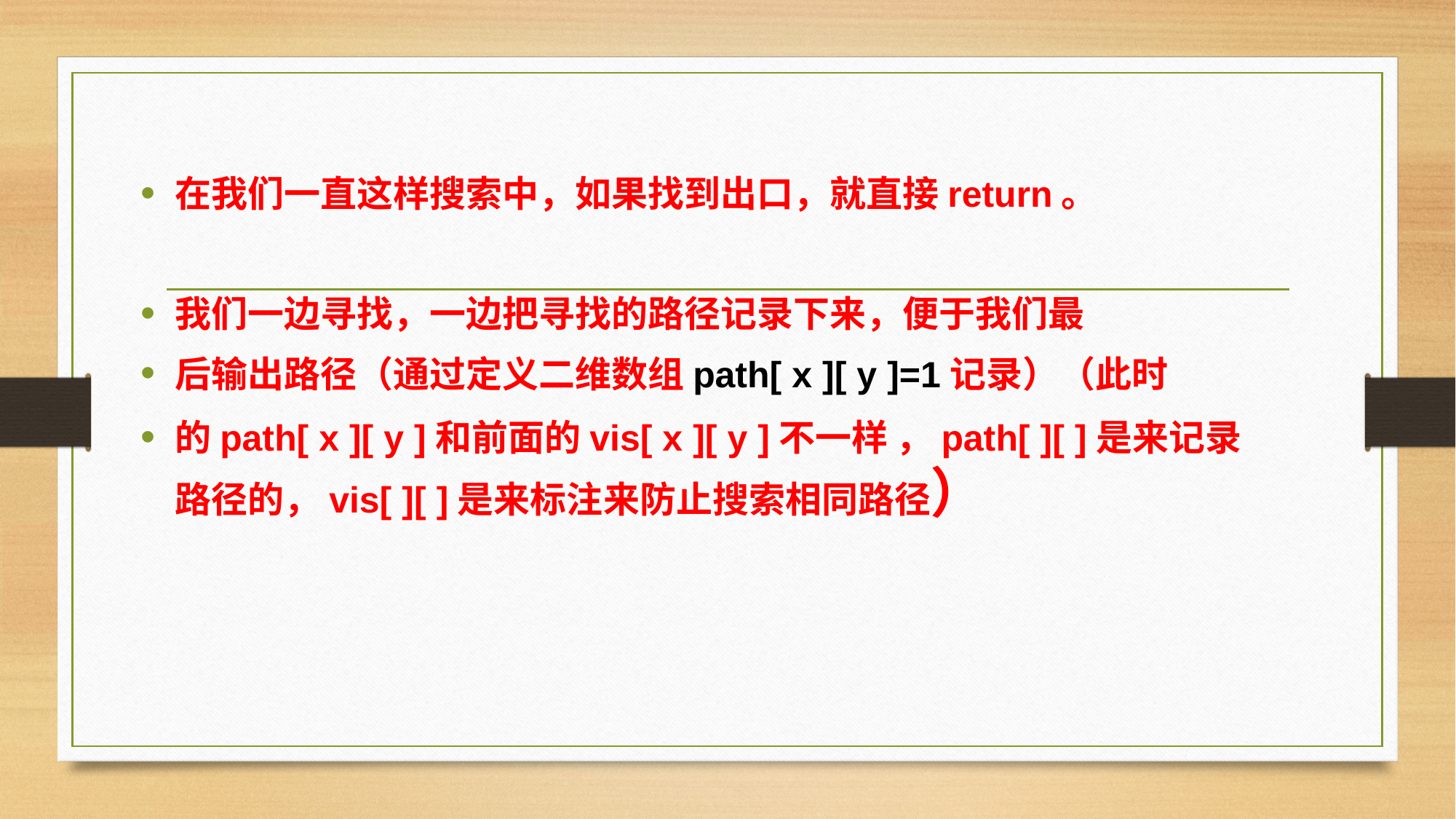

在我们一直这样搜索中，如果找到出口，就直接return。

我们一边寻找，一边把寻找的路径记录下来，便于我们最
后输出路径（通过定义二维数组path[ x ][ y ]=1记录）（此时
的path[ x ][ y ]和前面的vis[ x ][ y ]不一样 ，path[ ][ ]是来记录路径的，vis[ ][ ]是来标注来防止搜索相同路径）